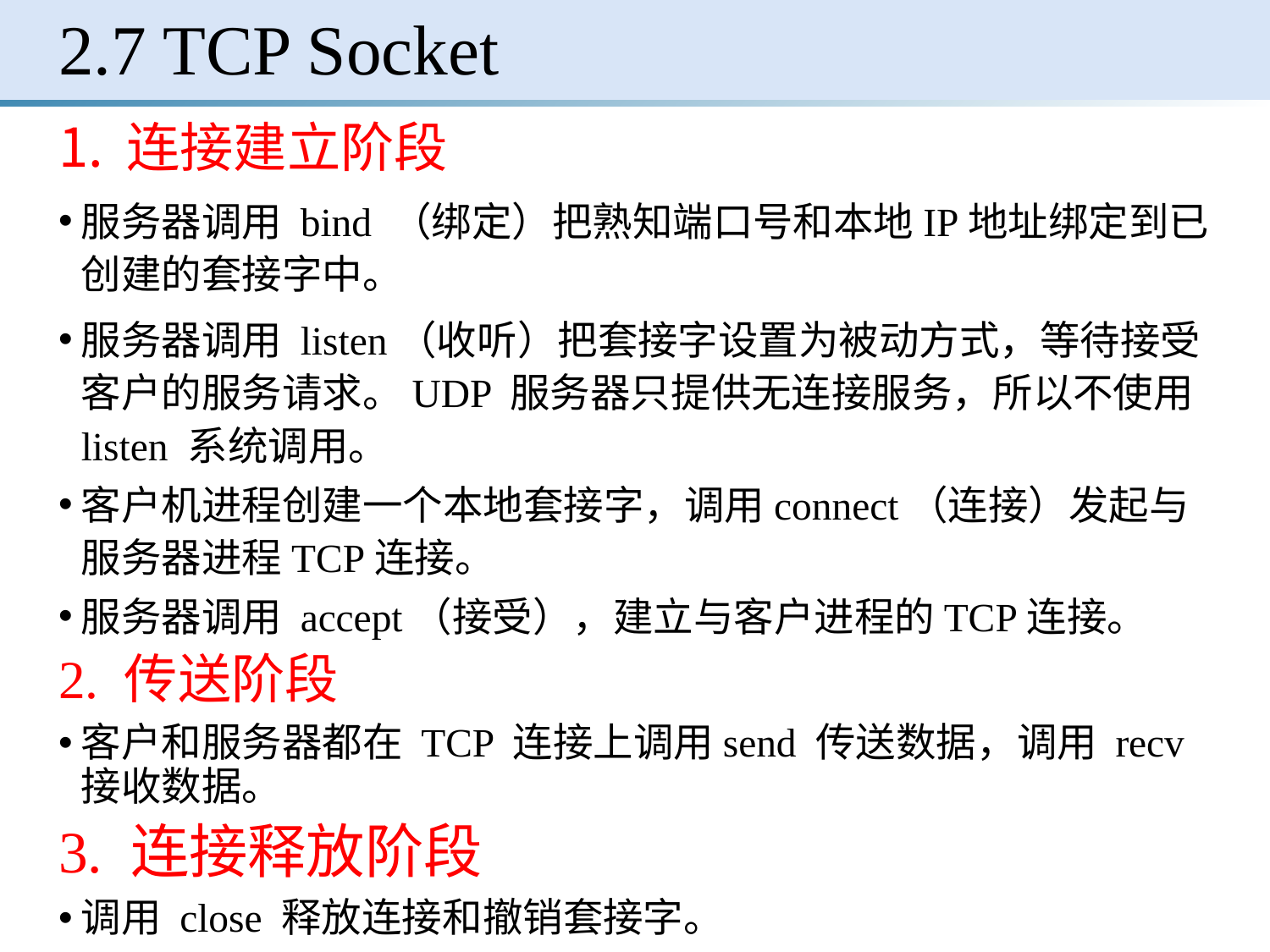

# 2.7 TCP Socket
连接建立阶段
服务器调用 bind （绑定）把熟知端口号和本地IP地址绑定到已创建的套接字中。
服务器调用 listen（收听）把套接字设置为被动方式，等待接受客户的服务请求。UDP 服务器只提供无连接服务，所以不使用 listen 系统调用。
客户机进程创建一个本地套接字，调用connect（连接）发起与服务器进程TCP连接。
服务器调用 accept（接受），建立与客户进程的TCP连接。
2. 传送阶段
客户和服务器都在 TCP 连接上调用send 传送数据，调用 recv 接收数据。
3. 连接释放阶段
调用 close 释放连接和撤销套接字。